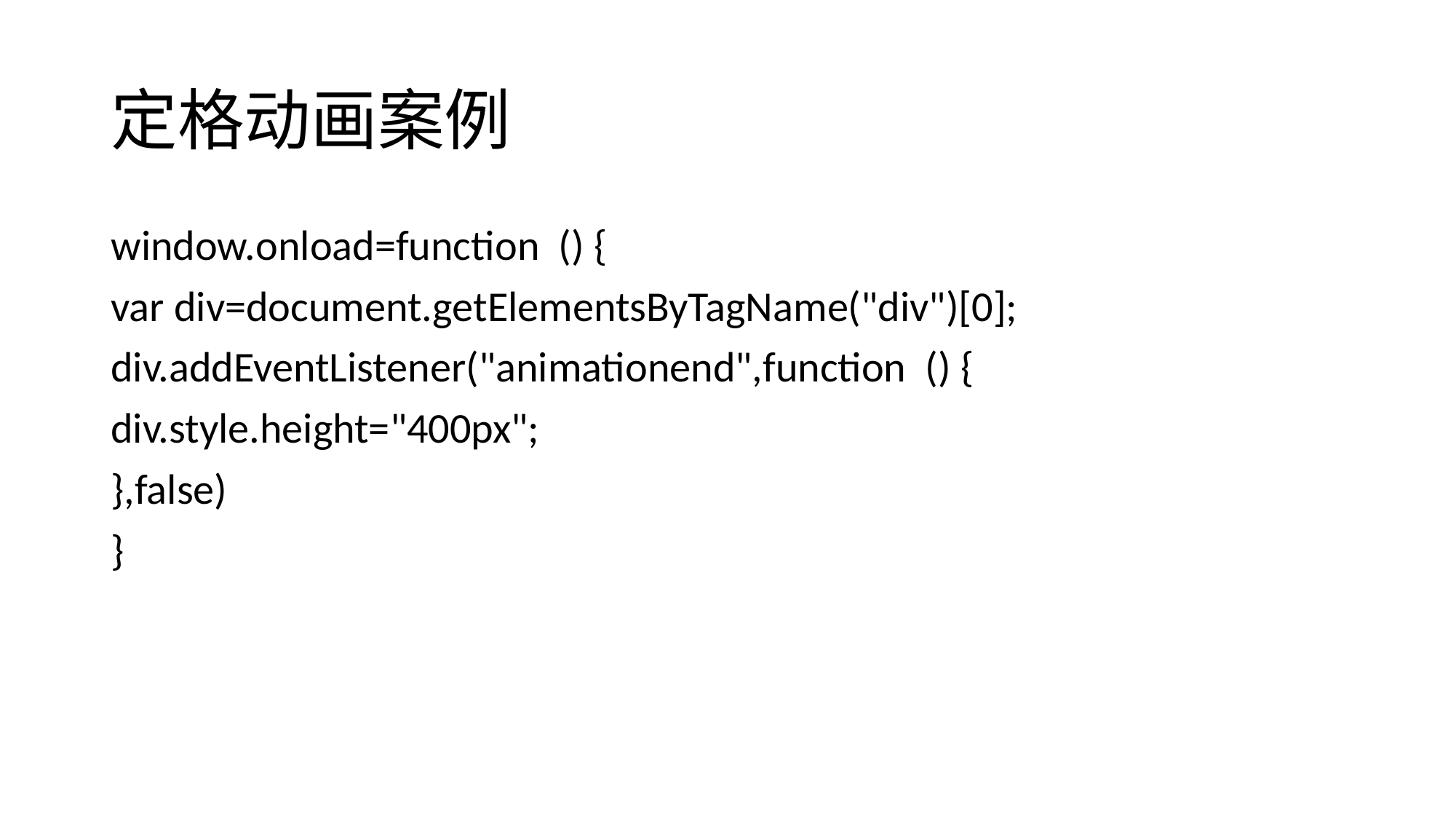

# 定格动画案例
window.onload=function  () {
var div=document.getElementsByTagName("div")[0];
div.addEventListener("animationend",function  () {
div.style.height="400px";
},false)
}